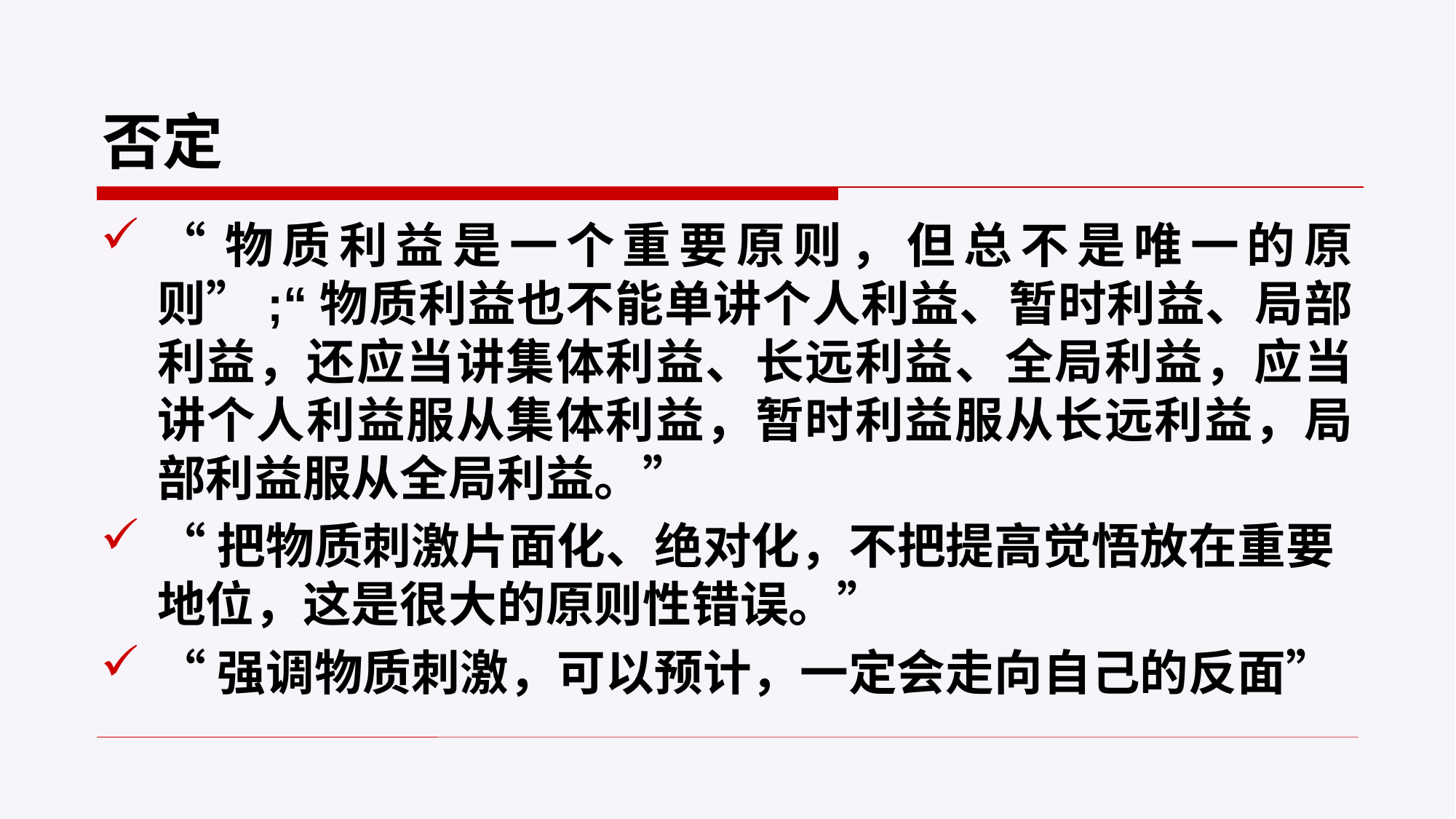

# 否定
“物质利益是一个重要原则，但总不是唯一的原则”;“物质利益也不能单讲个人利益、暂时利益、局部利益，还应当讲集体利益、长远利益、全局利益，应当讲个人利益服从集体利益，暂时利益服从长远利益，局部利益服从全局利益。”
“把物质刺激片面化、绝对化，不把提高觉悟放在重要地位，这是很大的原则性错误。”
“强调物质刺激，可以预计，一定会走向自己的反面”